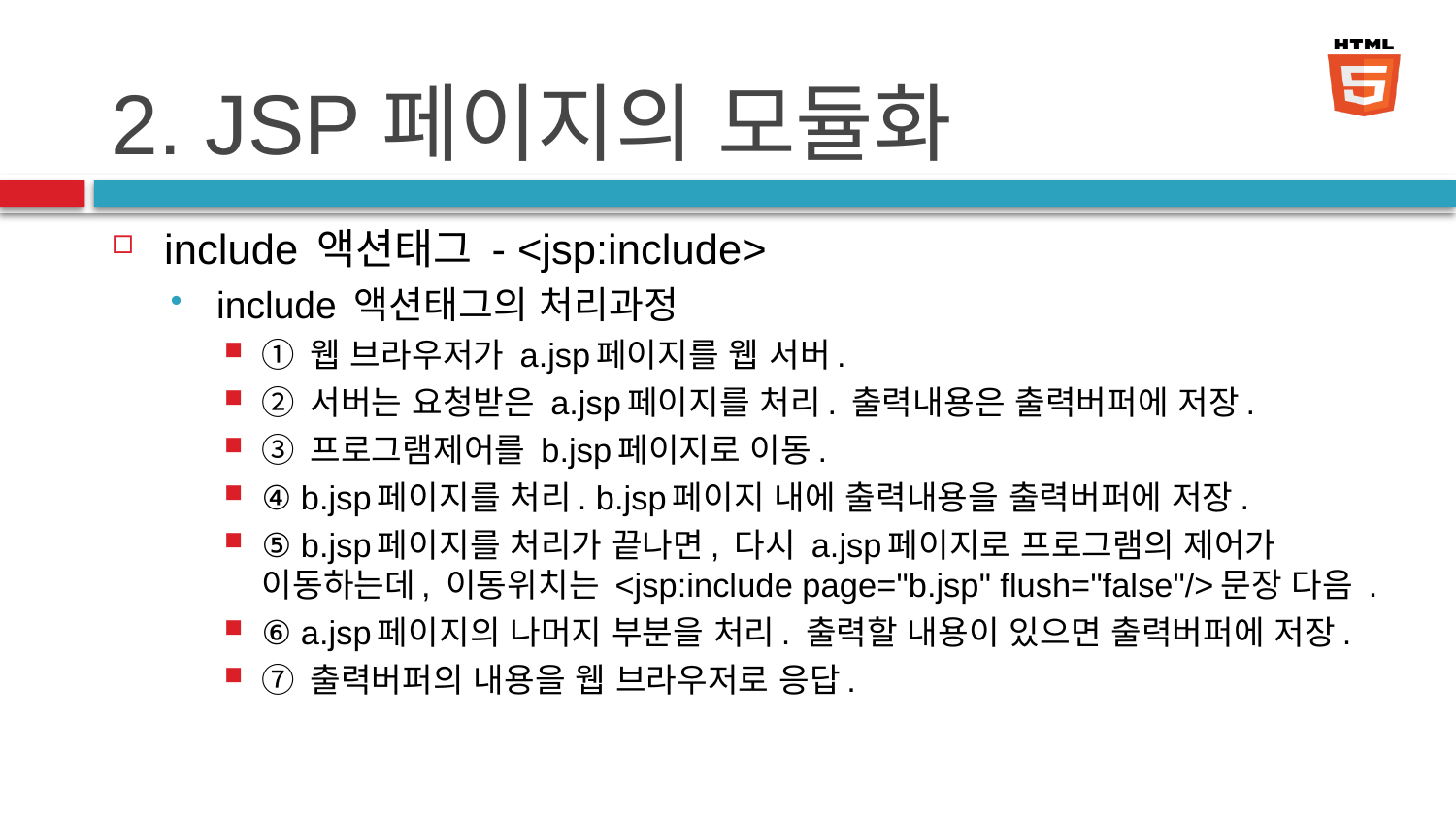

# 2. JSP페이지의 모듈화
include 액션태그 - <jsp:include>
include 액션태그의 처리과정
① 웹 브라우저가 a.jsp페이지를 웹 서버.
② 서버는 요청받은 a.jsp페이지를 처리. 출력내용은 출력버퍼에 저장.
③ 프로그램제어를 b.jsp페이지로 이동.
④ b.jsp페이지를 처리. b.jsp페이지 내에 출력내용을 출력버퍼에 저장.
⑤ b.jsp페이지를 처리가 끝나면, 다시 a.jsp페이지로 프로그램의 제어가 이동하는데, 이동위치는 <jsp:include page="b.jsp" flush="false"/>문장 다음 .
⑥ a.jsp페이지의 나머지 부분을 처리. 출력할 내용이 있으면 출력버퍼에 저장.
⑦ 출력버퍼의 내용을 웹 브라우저로 응답.